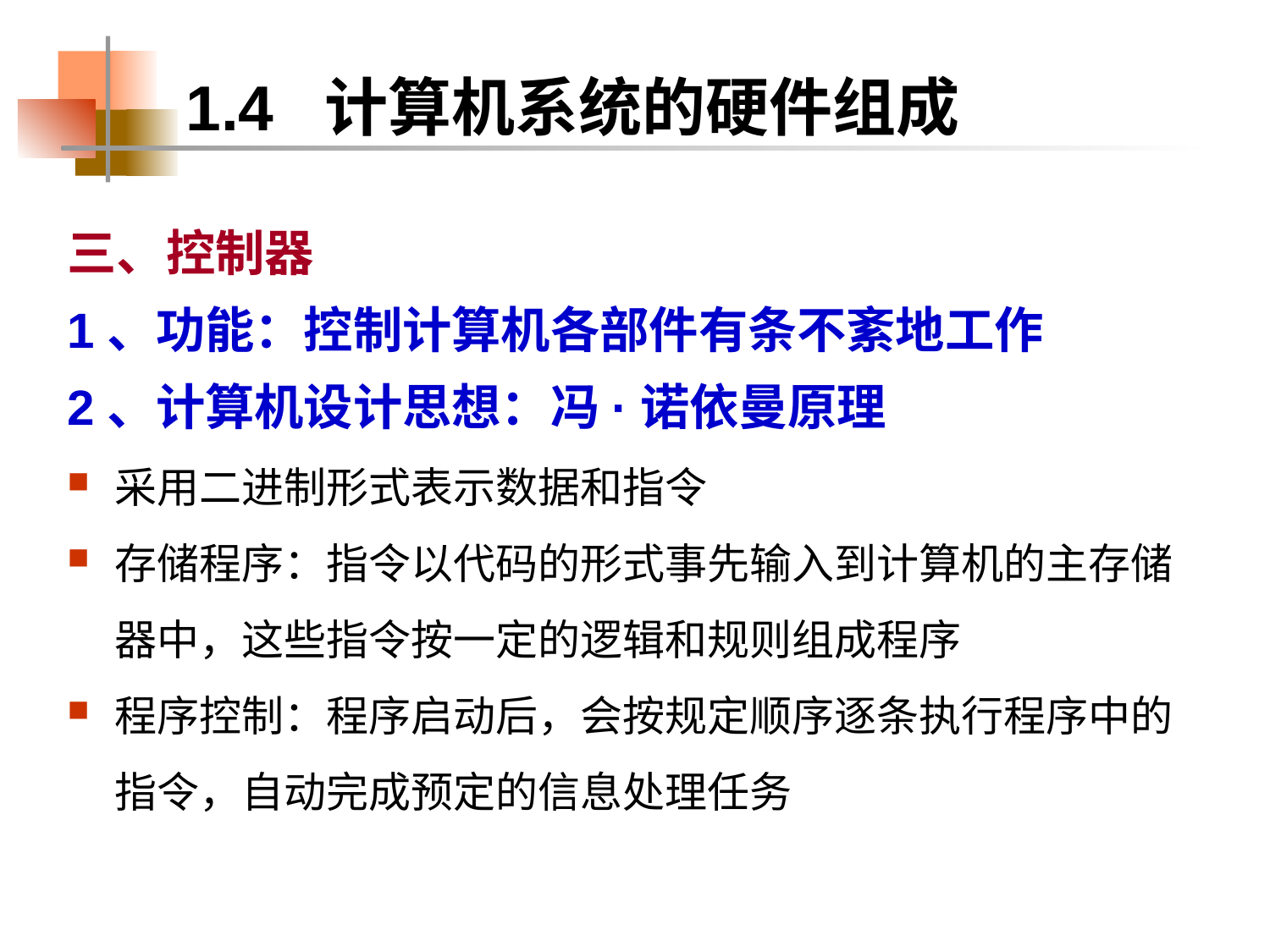

1.4  计算机系统的硬件组成
三、控制器
1、功能：控制计算机各部件有条不紊地工作
2、计算机设计思想：冯·诺依曼原理
采用二进制形式表示数据和指令
存储程序：指令以代码的形式事先输入到计算机的主存储器中，这些指令按一定的逻辑和规则组成程序
程序控制：程序启动后，会按规定顺序逐条执行程序中的指令，自动完成预定的信息处理任务